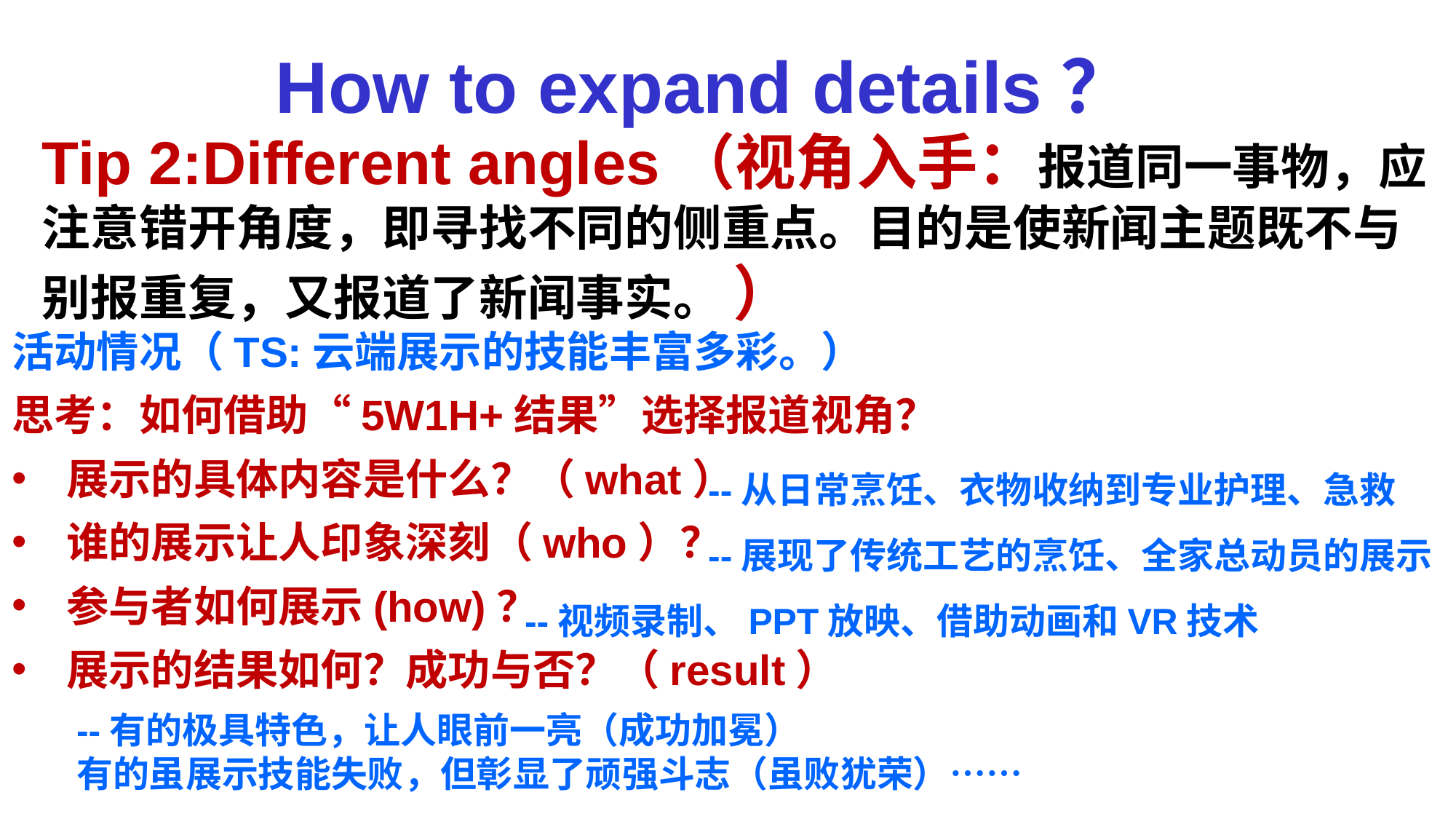

How to expand details？
Tip 2:Different angles（视角入手：报道同一事物，应注意错开角度，即寻找不同的侧重点。目的是使新闻主题既不与别报重复，又报道了新闻事实。 ）

活动情况（TS:云端展示的技能丰富多彩。）
思考：如何借助“5W1H+结果”选择报道视角？
展示的具体内容是什么？（what）
谁的展示让人印象深刻（who）？
参与者如何展示(how)？
展示的结果如何？成功与否？（result）

                                                              --从日常烹饪、衣物收纳到专业护理、急救
                                                              --展现了传统工艺的烹饪、全家总动员的展示
                                            --视频录制、PPT放映、借助动画和VR技术

--有的极具特色，让人眼前一亮（成功加冕）
有的虽展示技能失败，但彰显了顽强斗志（虽败犹荣）……